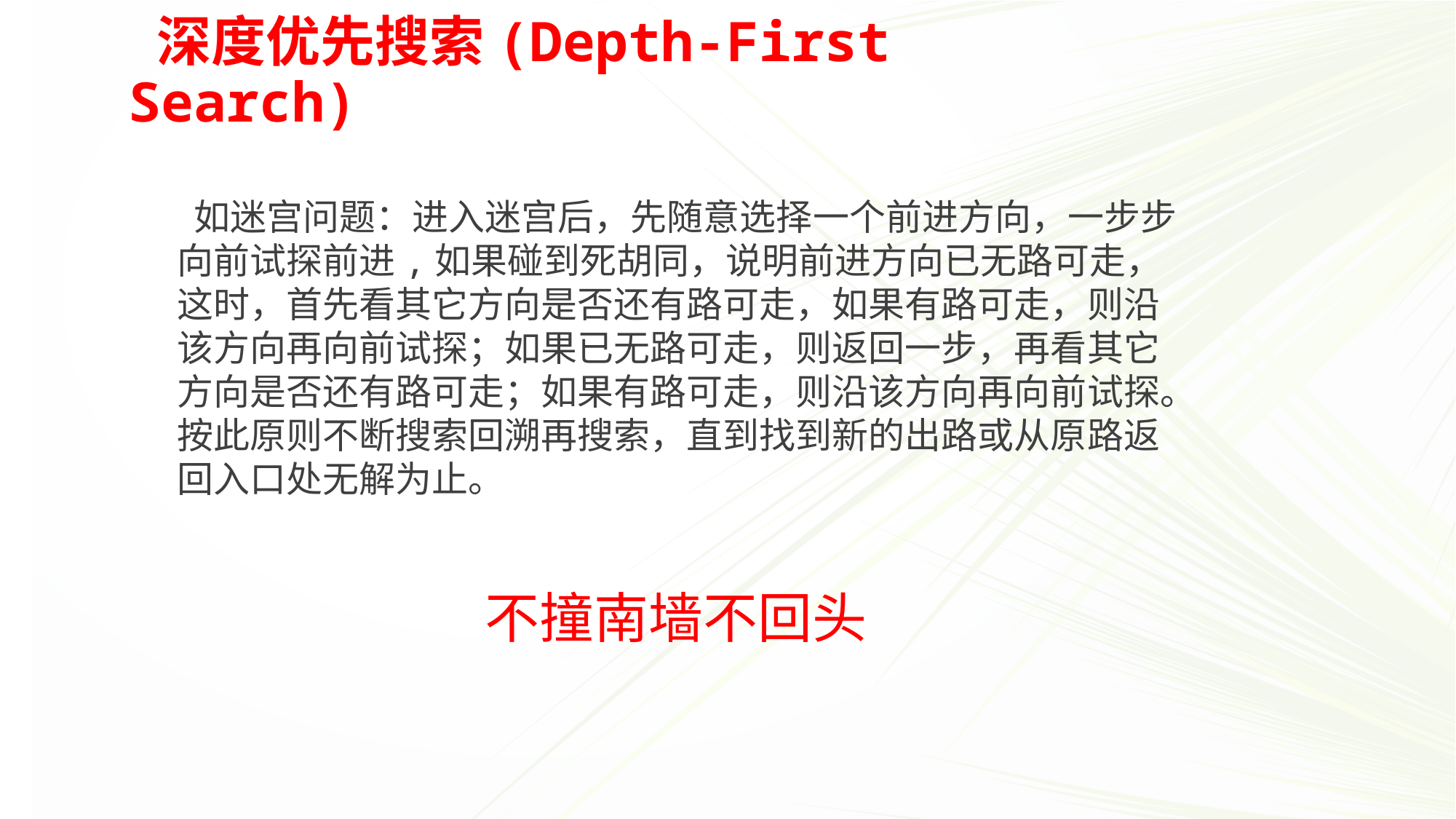

# 深度优先搜索(Depth-First Search)
 如迷宫问题：进入迷宫后，先随意选择一个前进方向，一步步向前试探前进,如果碰到死胡同，说明前进方向已无路可走，这时，首先看其它方向是否还有路可走，如果有路可走，则沿该方向再向前试探；如果已无路可走，则返回一步，再看其它方向是否还有路可走；如果有路可走，则沿该方向再向前试探。按此原则不断搜索回溯再搜索，直到找到新的出路或从原路返回入口处无解为止。
不撞南墙不回头